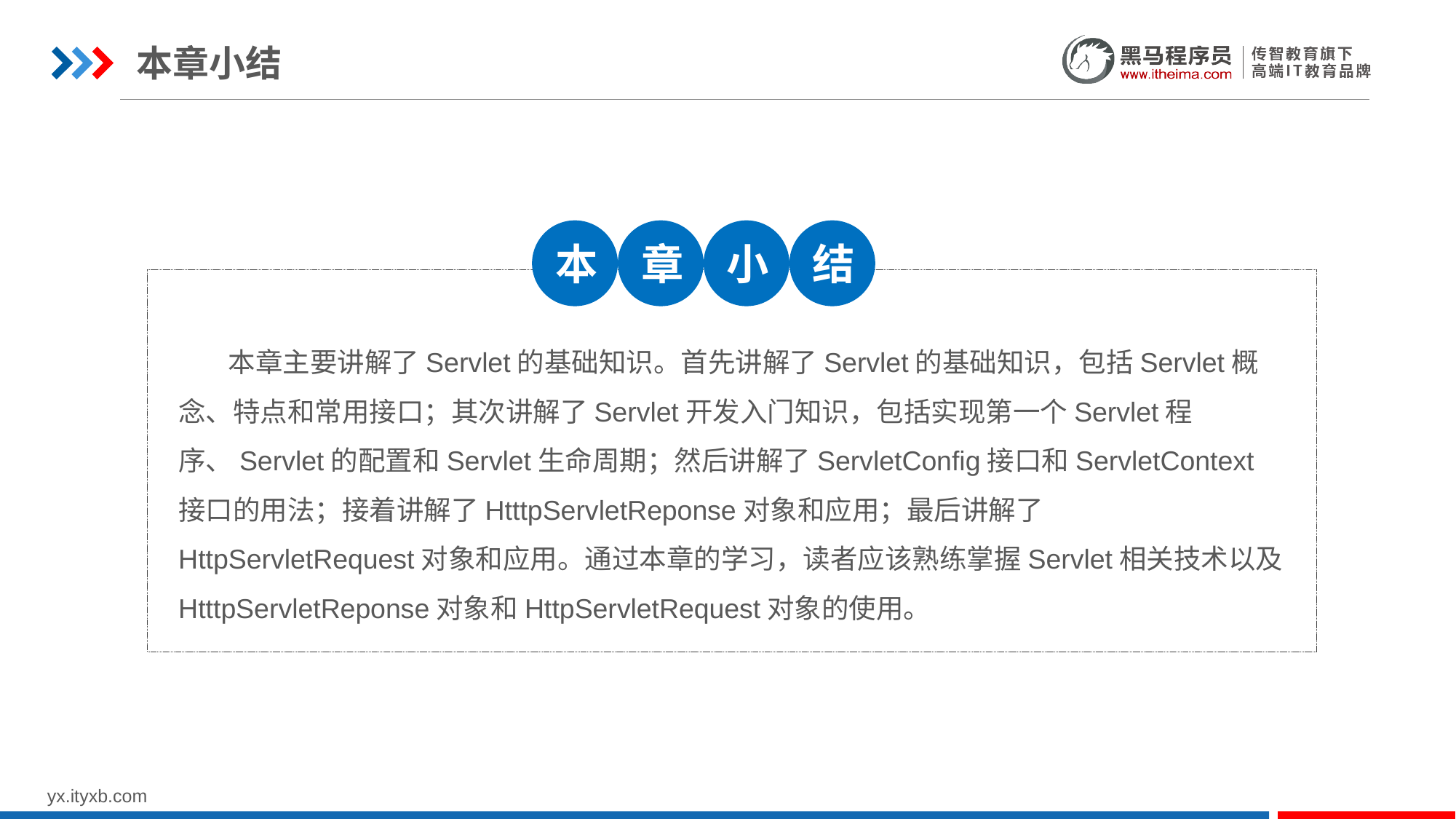

本章小结
本
章
小
结

       本章主要讲解了Servlet的基础知识。首先讲解了Servlet的基础知识，包括Servlet概念、特点和常用接口；其次讲解了Servlet开发入门知识，包括实现第一个Servlet程序、Servlet的配置和Servlet生命周期；然后讲解了ServletConfig接口和ServletContext接口的用法；接着讲解了HtttpServletReponse对象和应用；最后讲解了HttpServletRequest对象和应用。通过本章的学习，读者应该熟练掌握Servlet相关技术以及HtttpServletReponse对象和HttpServletRequest对象的使用。